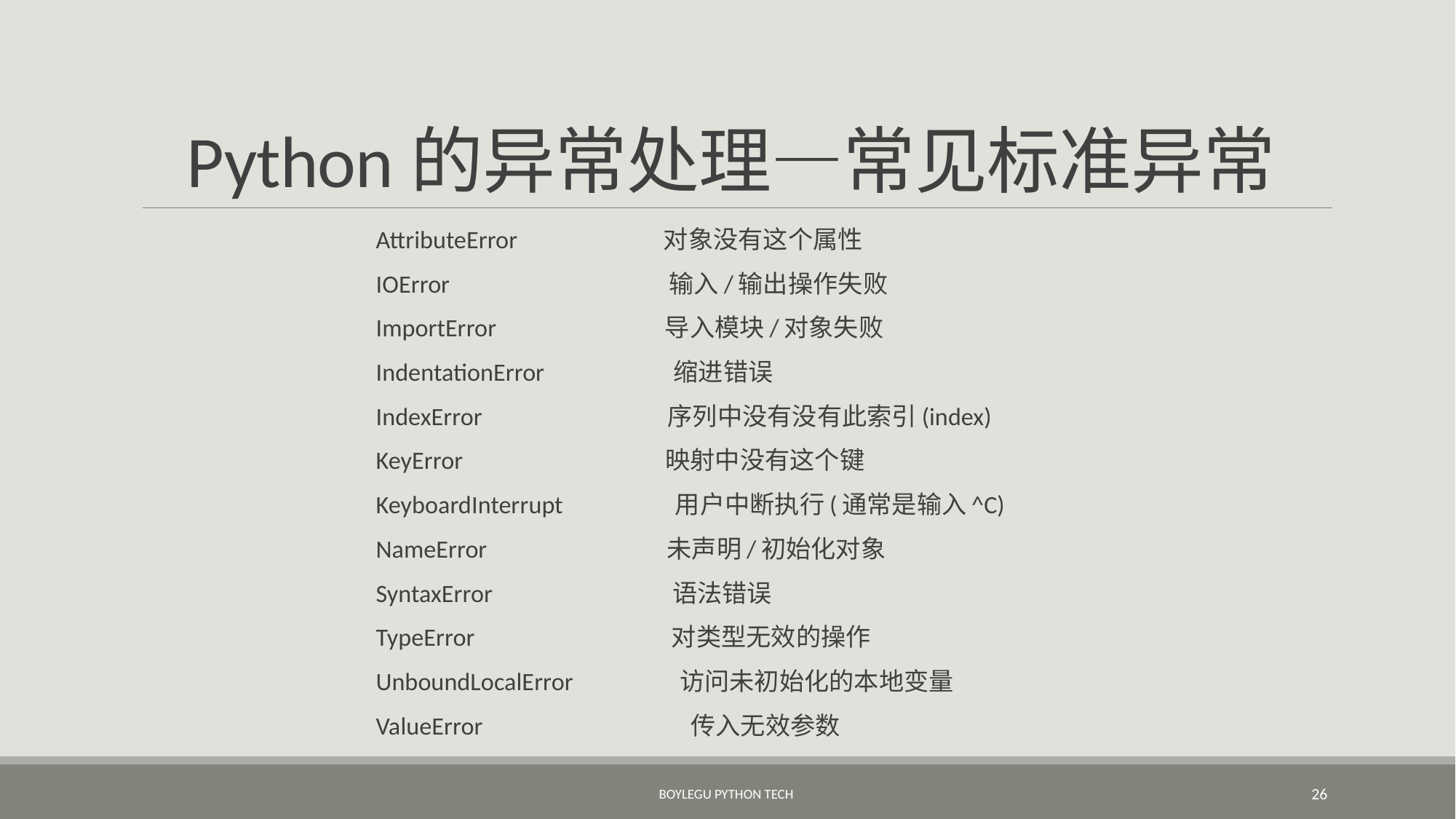

# Python的异常处理—常见标准异常
AttributeError                         对象没有这个属性
IOError                                      输入/输出操作失败
ImportError                             导入模块/对象失败
IndentationError                      缩进错误
IndexError                                序列中没有没有此索引(index)
KeyError                                   映射中没有这个键
KeyboardInterrupt                   用户中断执行(通常是输入^C)
NameError                               未声明/初始化对象
SyntaxError                               语法错误
TypeError                                  对类型无效的操作
UnboundLocalError                  访问未初始化的本地变量
ValueError                                    传入无效参数

BoyleGu Python Tech
26